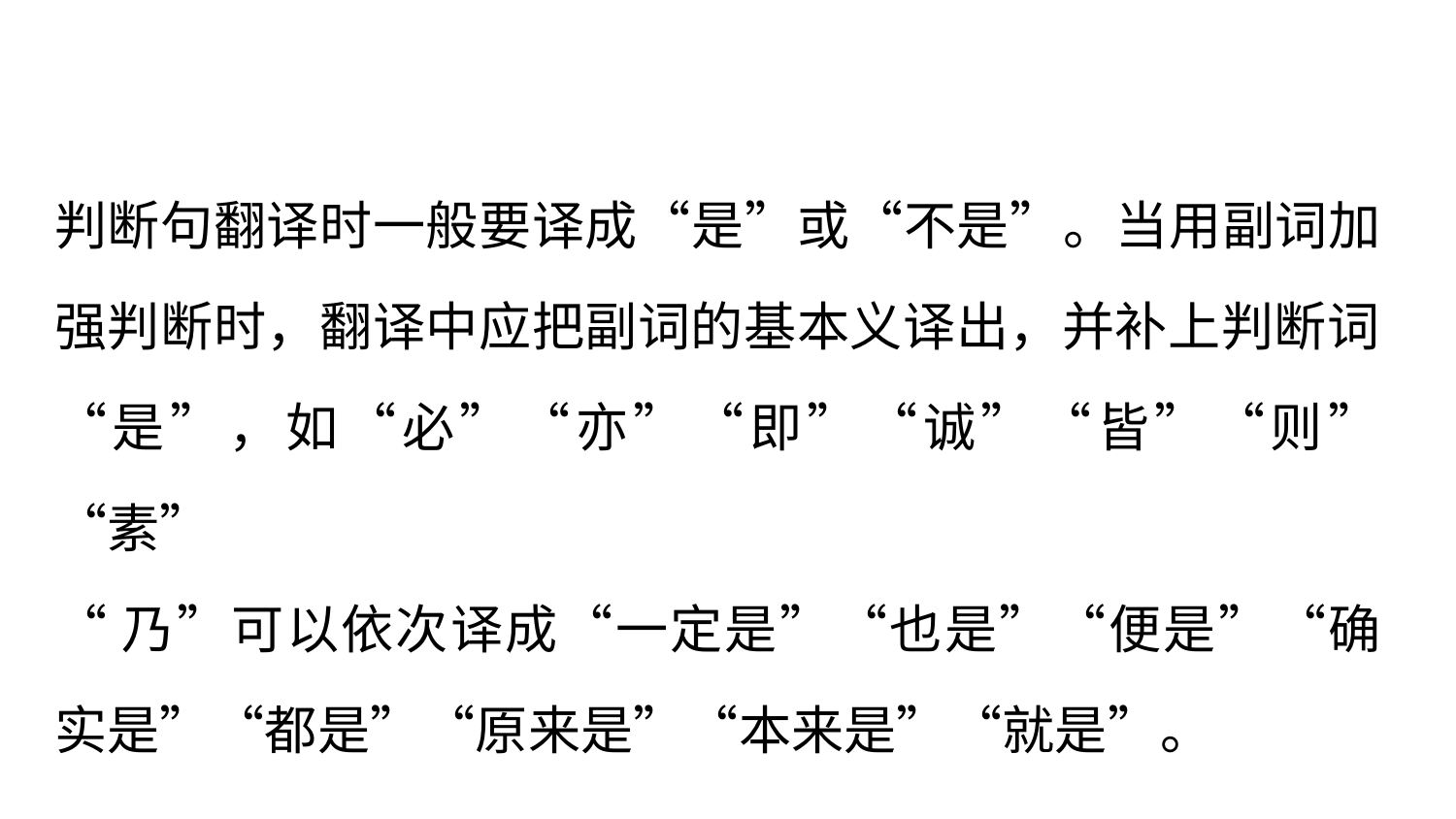

判断句翻译时一般要译成“是”或“不是”。当用副词加强判断时，翻译中应把副词的基本义译出，并补上判断词“是”，如“必”“亦”“即”“诚”“皆”“则”“素”
“乃”可以依次译成“一定是”“也是”“便是”“确实是”“都是”“原来是”“本来是”“就是”。